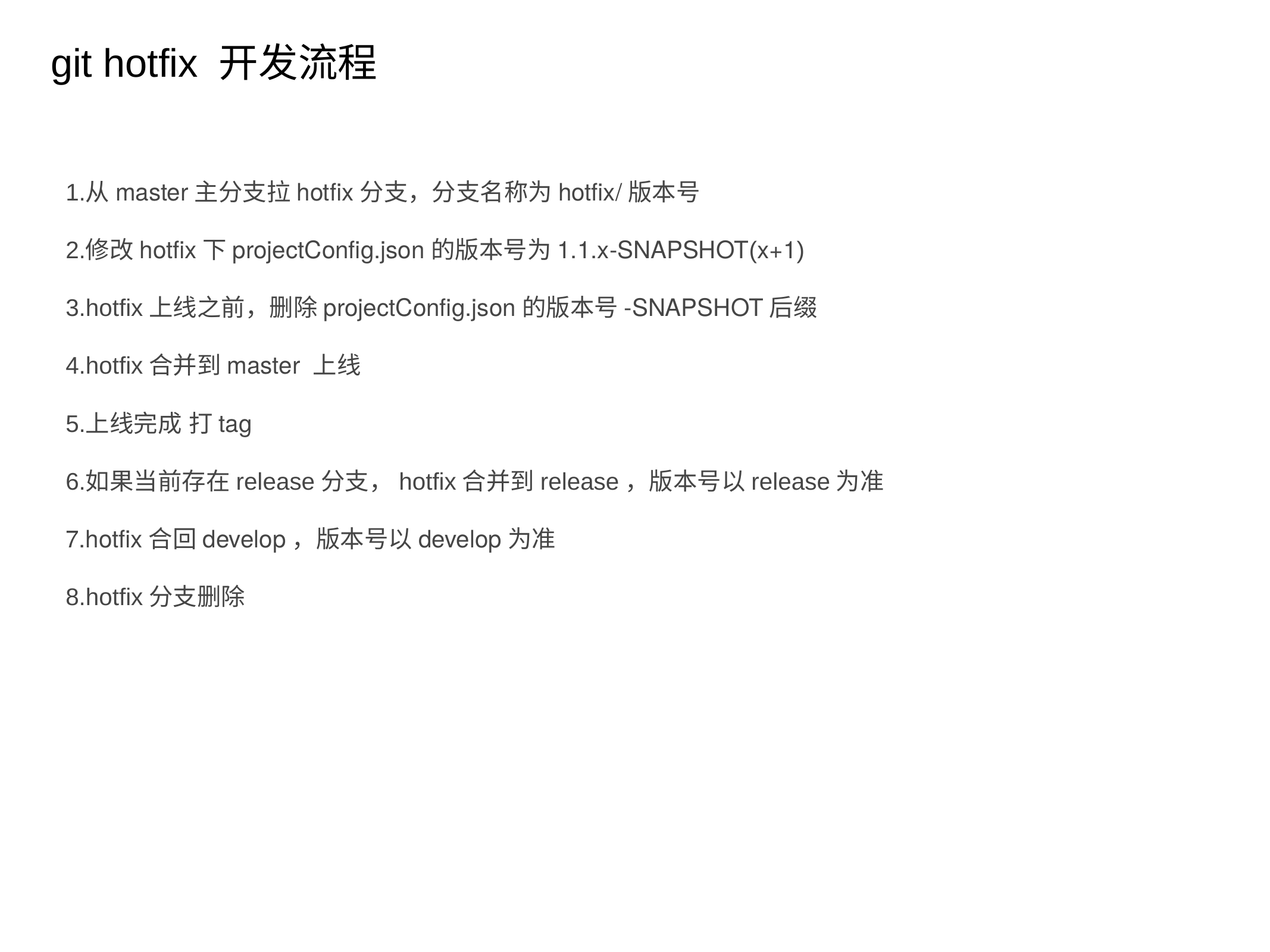

git hotfix 开发流程
从master主分支拉hotfix分支，分支名称为hotfix/版本号
修改hotfix下projectConfig.json的版本号为1.1.x-SNAPSHOT(x+1)
hotfix上线之前，删除projectConfig.json的版本号-SNAPSHOT后缀
hotfix合并到master 上线
上线完成 打tag
如果当前存在release分支，hotfix合并到release，版本号以release为准
hotfix合回develop，版本号以develop为准
hotfix分支删除